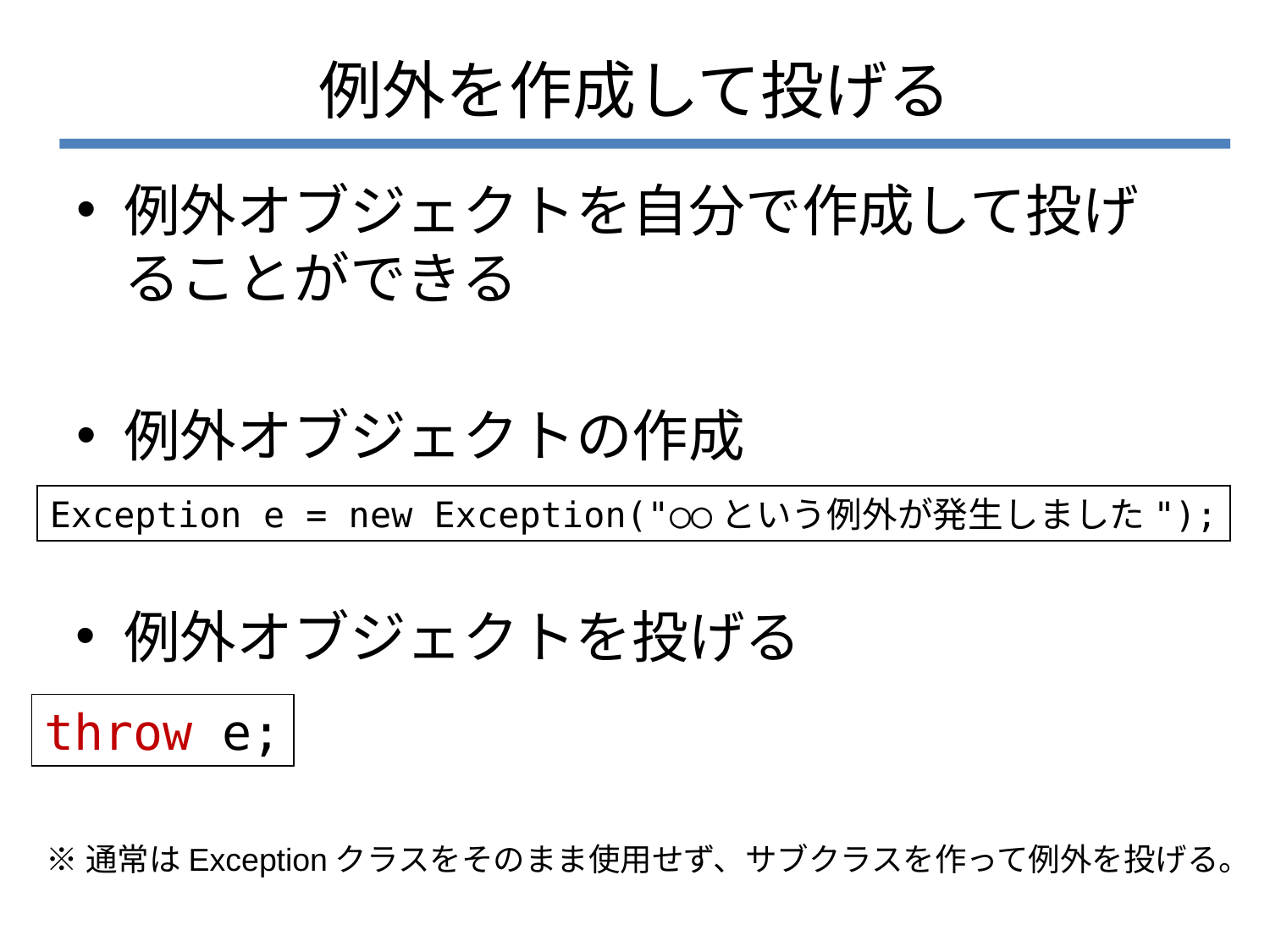

# 例外を作成して投げる
例外オブジェクトを自分で作成して投げることができる

例外オブジェクトの作成
Exception e = new Exception("○○という例外が発生しました");
例外オブジェクトを投げる
throw e;
※通常はExceptionクラスをそのまま使用せず、サブクラスを作って例外を投げる。